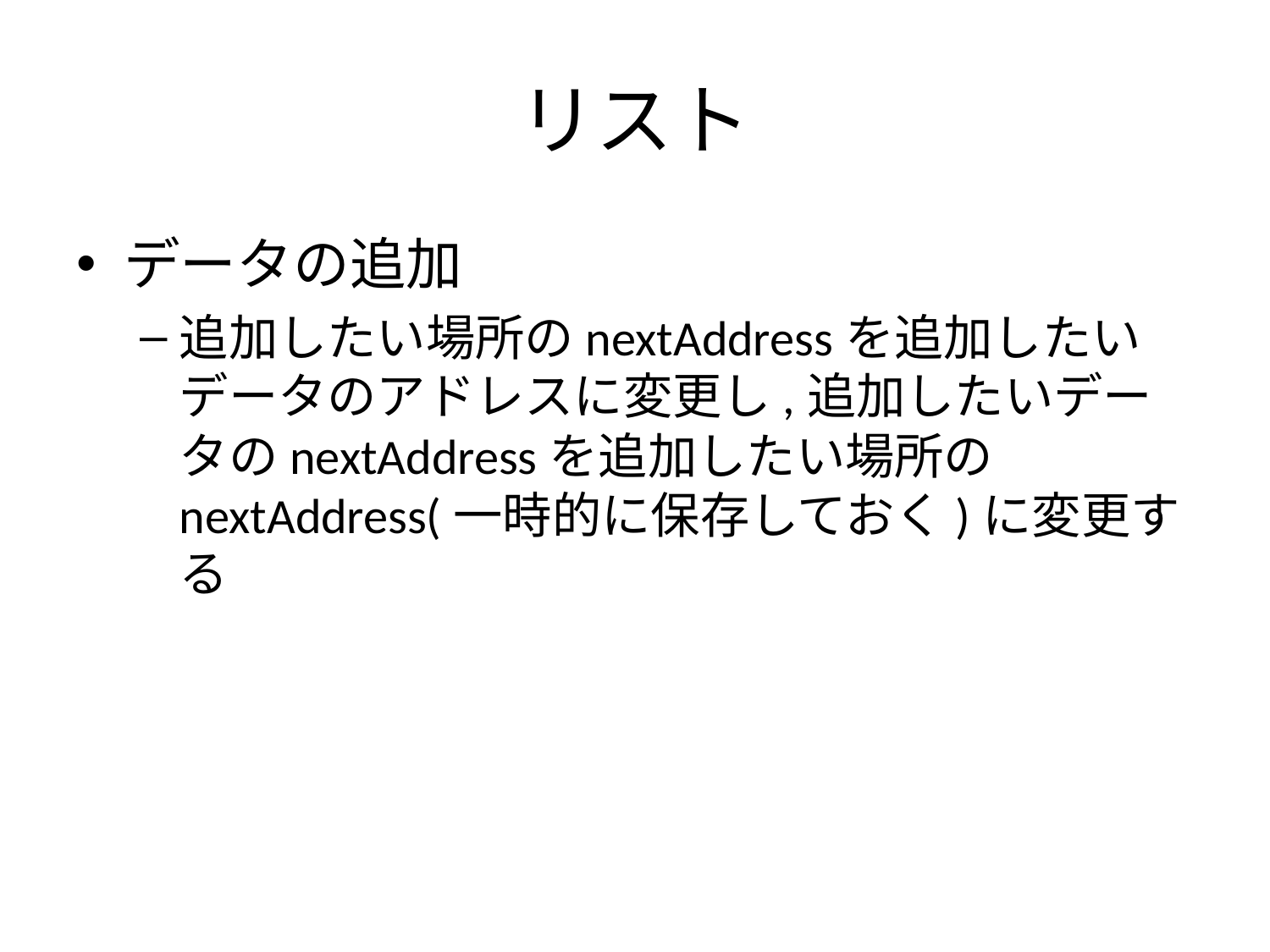

# リスト
データの追加
追加したい場所のnextAddressを追加したいデータのアドレスに変更し,追加したいデータのnextAddressを追加したい場所のnextAddress(一時的に保存しておく)に変更する